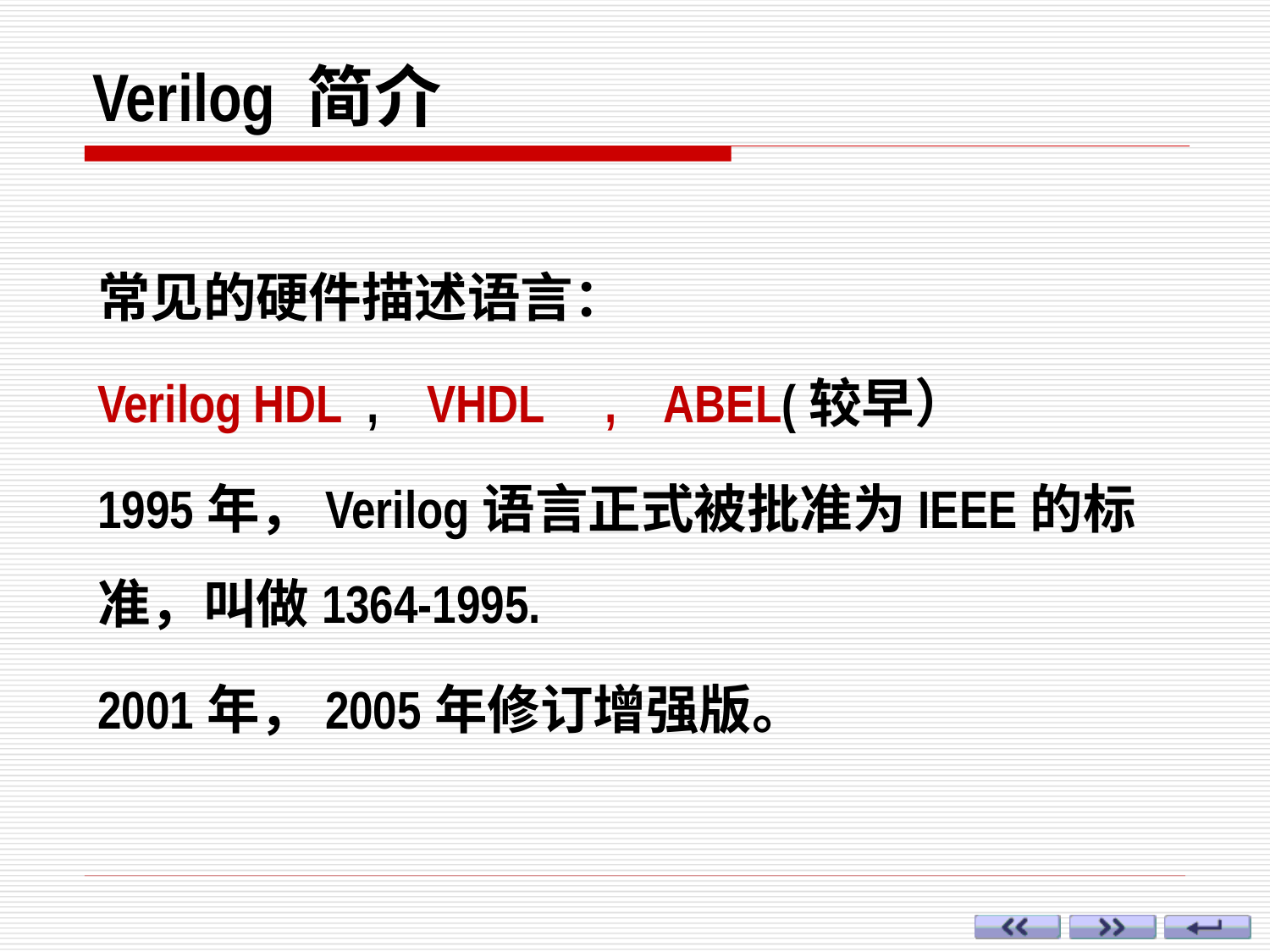

# Verilog 简介
常见的硬件描述语言：
Verilog HDL  ,    VHDL     ,    ABEL(较早）
1995年，Verilog语言正式被批准为IEEE的标准，叫做1364-1995.
2001年，2005年修订增强版。